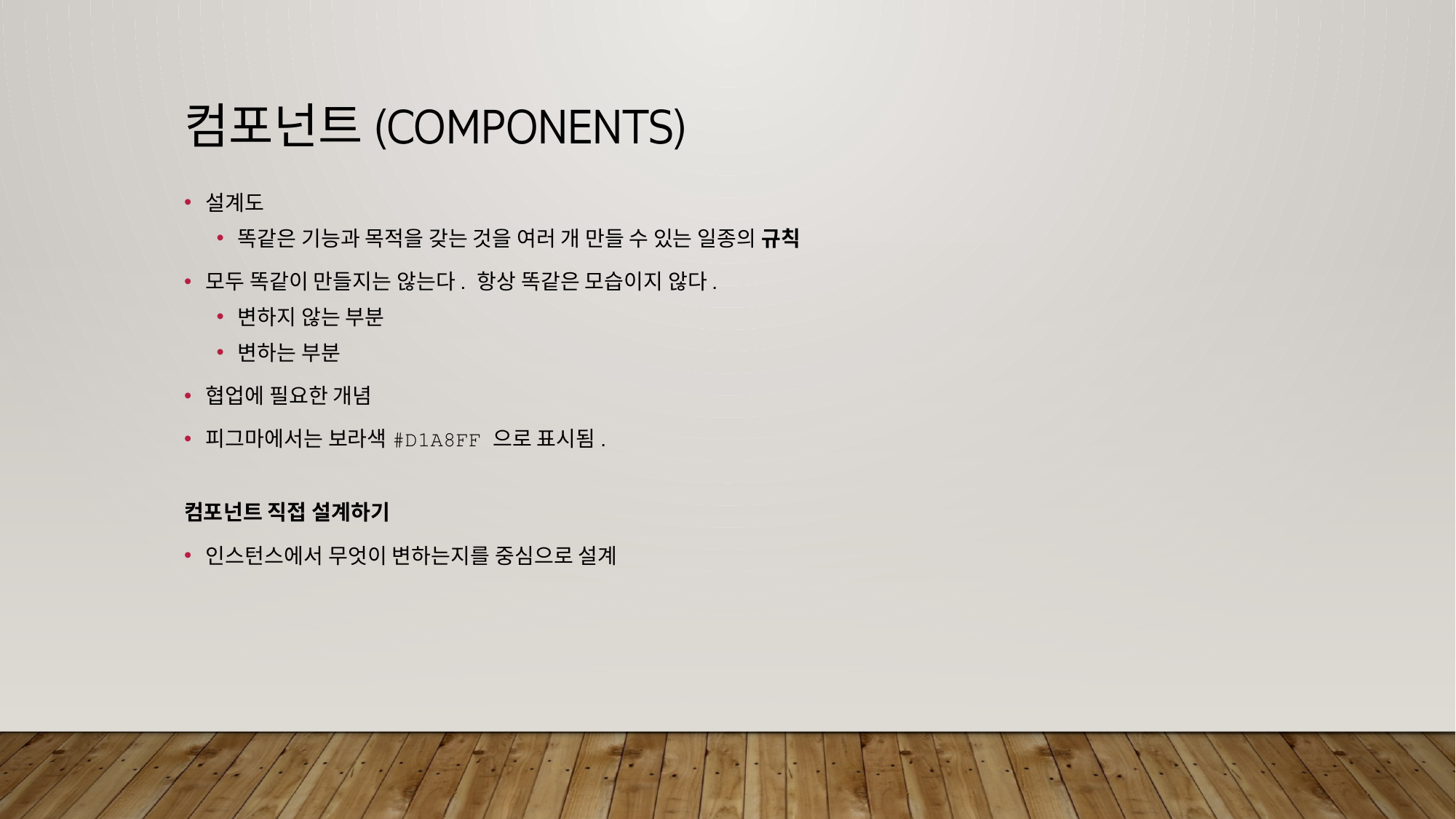

# 컴포넌트(Components)
설계도
똑같은 기능과 목적을 갖는 것을 여러 개 만들 수 있는 일종의 규칙
모두 똑같이 만들지는 않는다. 항상 똑같은 모습이지 않다.
변하지 않는 부분
변하는 부분
협업에 필요한 개념
피그마에서는 보라색#D1A8FF 으로 표시됨.
컴포넌트 직접 설계하기
인스턴스에서 무엇이 변하는지를 중심으로 설계